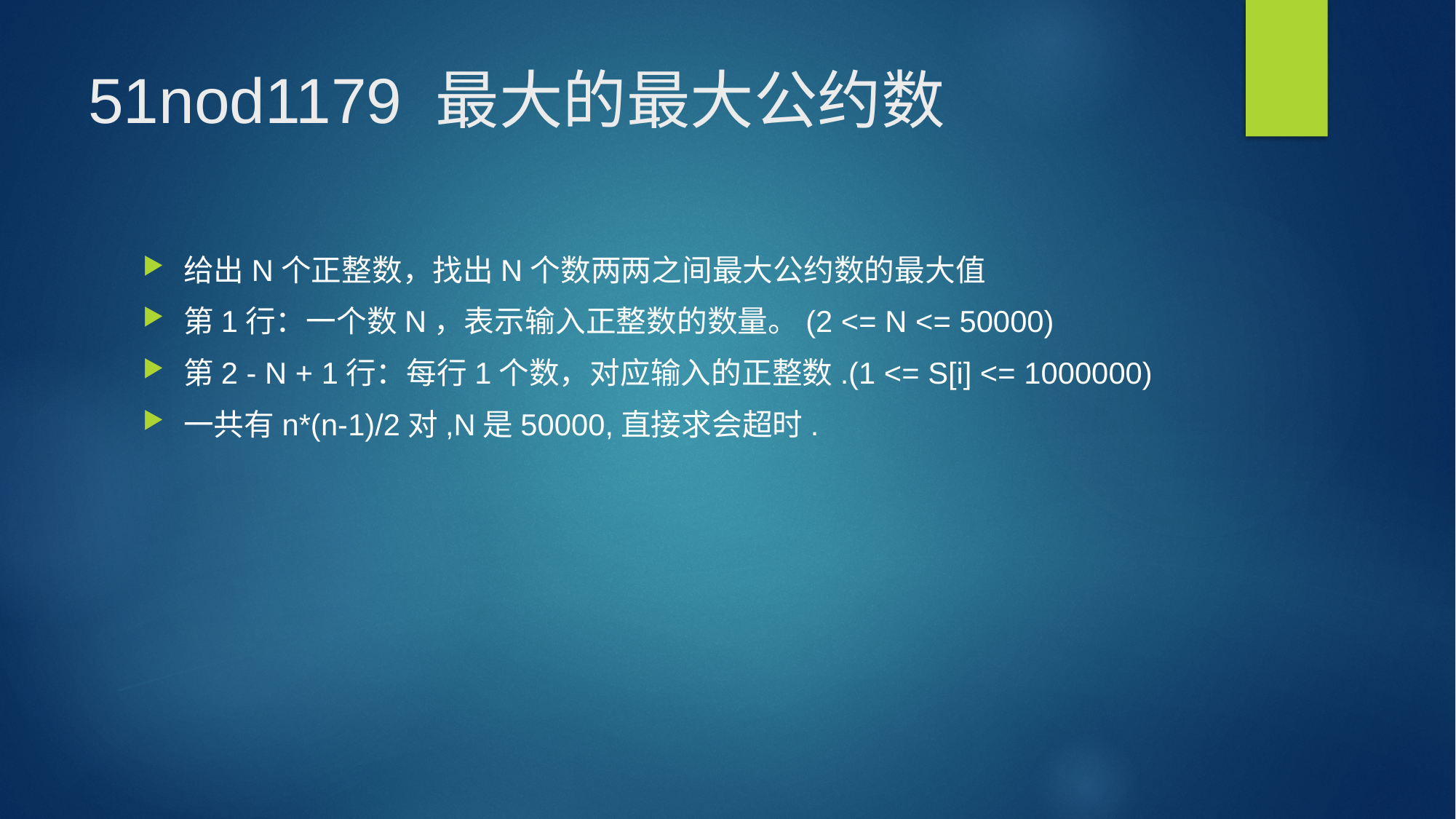

# 51nod1179 最大的最大公约数
给出N个正整数，找出N个数两两之间最大公约数的最大值
第1行：一个数N，表示输入正整数的数量。(2 <= N <= 50000)
第2 - N + 1行：每行1个数，对应输入的正整数.(1 <= S[i] <= 1000000)
一共有n*(n-1)/2对,N是50000,直接求会超时.